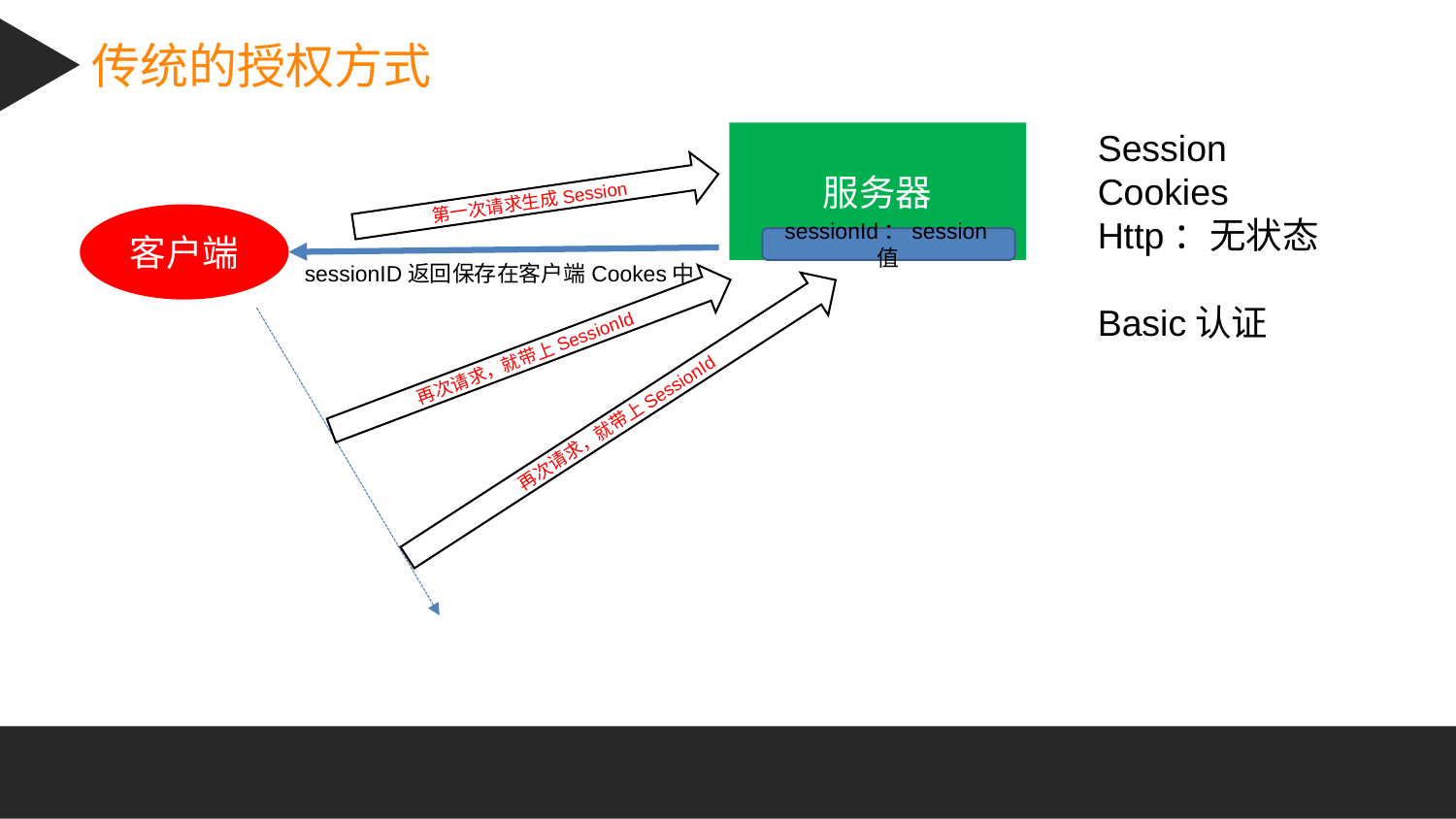

传统的授权方式
Session
Cookies
Http：无状态

Basic认证
服务器
第一次请求生成Session
客户端
sessionId：session值
sessionID返回保存在客户端Cookes中
再次请求，就带上SessionId
再次请求，就带上SessionId